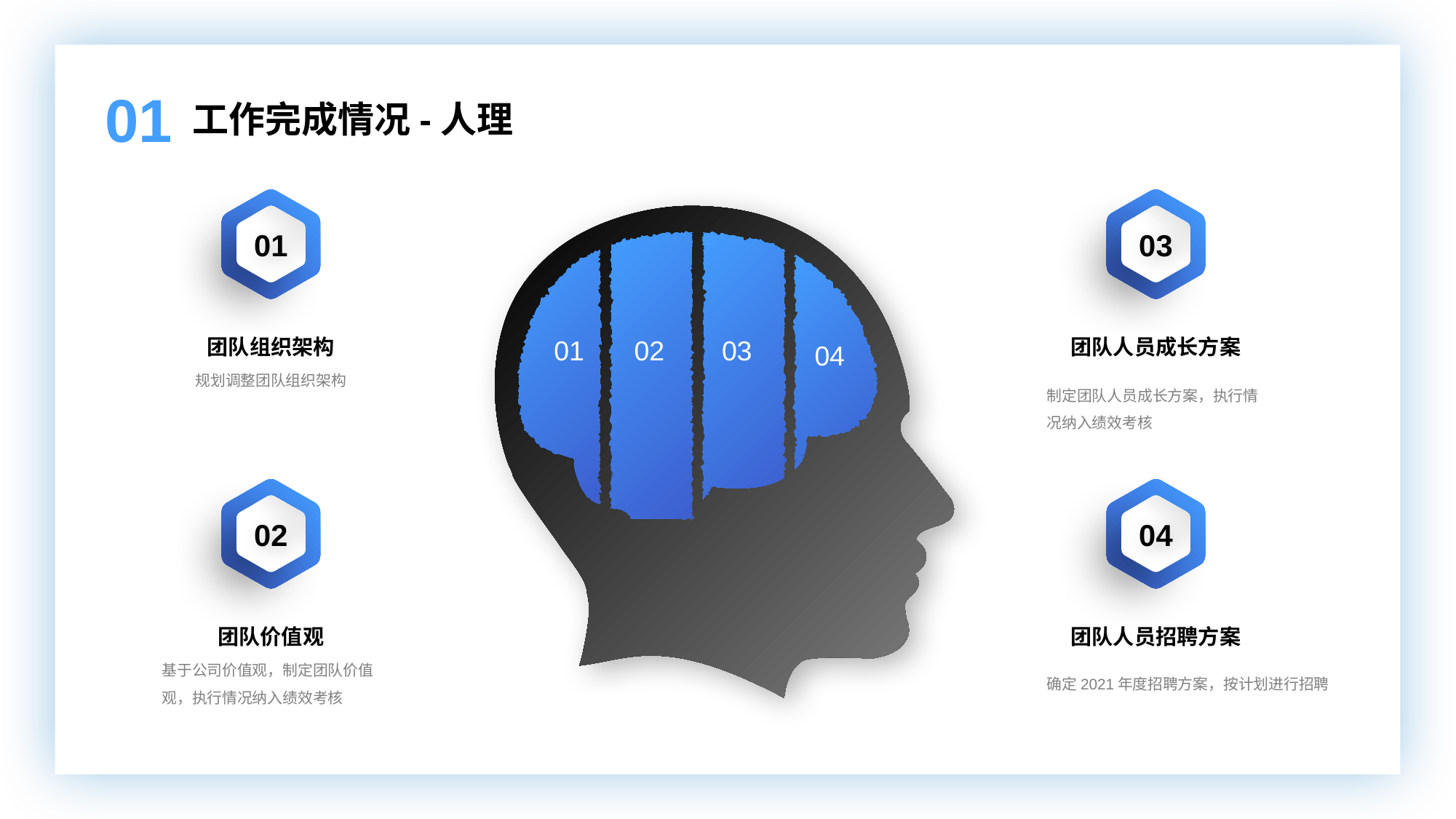

01
工作完成情况-人理

01

03

01
02
03
04
团队组织架构
团队人员成长方案
规划调整团队组织架构
制定团队人员成长方案，执行情况纳入绩效考核

02

04
团队价值观
团队人员招聘方案
基于公司价值观，制定团队价值观，执行情况纳入绩效考核
确定2021年度招聘方案，按计划进行招聘